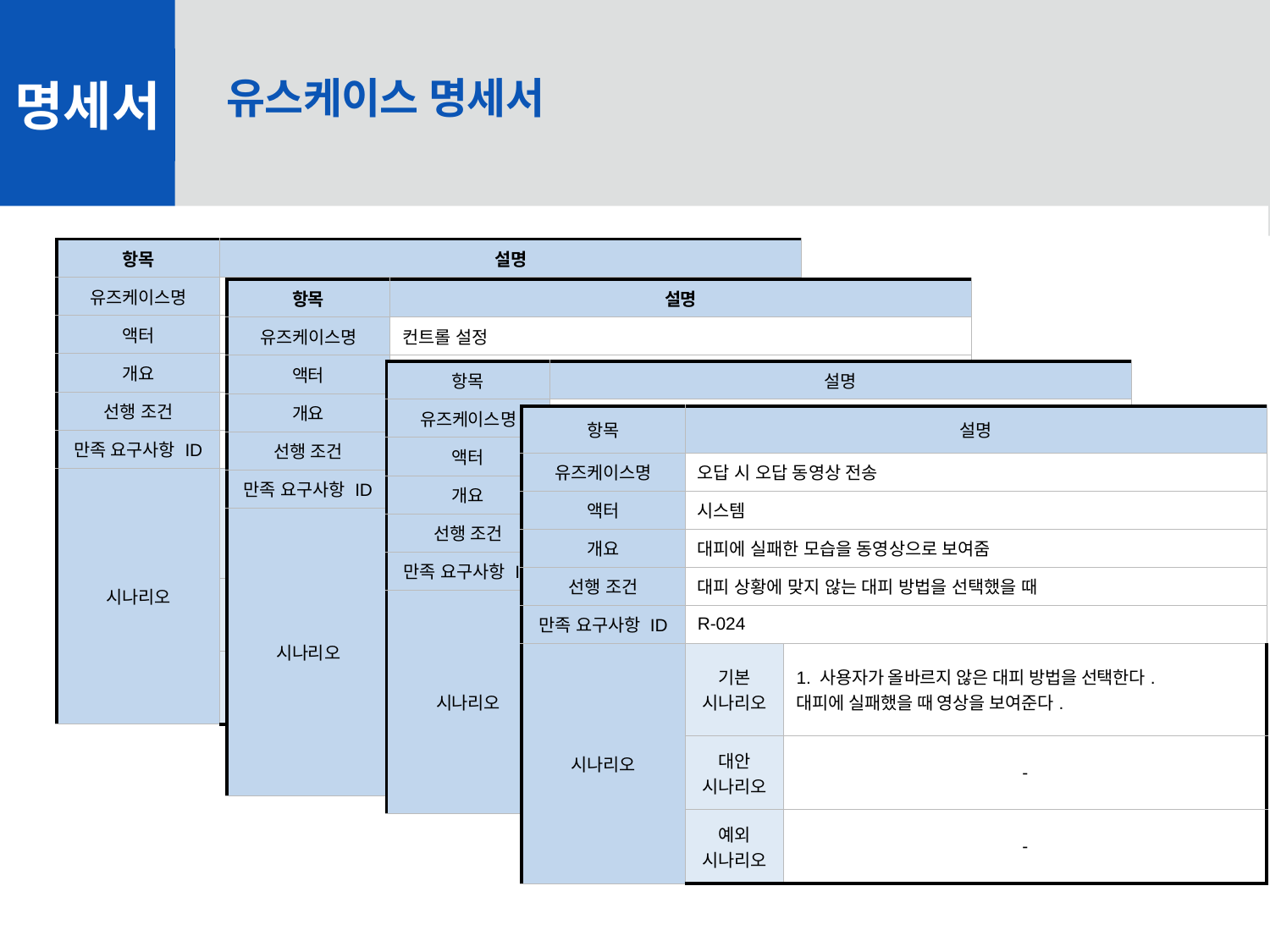

명세서
유스케이스 명세서

| 항목 | 설명 |  |
| --- | --- | --- |
| 유즈케이스명 | 사운드 설정 |  |
| 액터 | 사용자 |  |
| 개요 | 음향효과, 볼륨을 설정한다. |  |
| 선행 조건 | - |  |
| 만족 요구사항 ID | R-003 |  |
| 시나리오 | 기본 시나리오 | 1. 옵션버튼을 클릭한다. 2. 사운드, 디스플레이, 컨트롤 중 사운드를 선택한다. 메뉴를 조작하며 볼륨과 음향효과를 설정한다. |
|  | 대안 시나리오 | - |
|  | 예외 시나리오 | - |
| 항목 | 설명 |  |
| --- | --- | --- |
| 유즈케이스명 | 컨트롤 설정 |  |
| 액터 | 사용자 |  |
| 개요 | 조작키, 단축키, 입력기기, 입출력 모드를 설정한다. |  |
| 선행 조건 | - |  |
| 만족 요구사항 ID | R-005 |  |
| 시나리오 | 기본 시나리오 | 옵션버튼을 클릭한다. 사운드, 디스플레이, 컨트롤 중 디스플레이를 선택한다. 메뉴를 조작하며 조작키, 단축키, 입력기기, 입출력 모드를 설정한다. |
|  | 대안 시나리오 | - |
|  | 예외 시나리오 | - |
| 항목 | 설명 |  |
| --- | --- | --- |
| 유즈케이스명 | 타이머 출력 |  |
| 액터 | 시스템 |  |
| 개요 | 미션의 타이머를 출력한다. |  |
| 선행 조건 | 미션이 진행 중이어야 한다. |  |
| 만족 요구사항 ID | R-010 |  |
| 시나리오 | 기본 시나리오 | 1. 미션이 시작되면 효과음과 함께 타이머가 출력된다. |
|  | 대안 시나리오 | - |
|  | 예외 시나리오 | - |
| 항목 | 설명 |  |
| --- | --- | --- |
| 유즈케이스명 | 오답 시 오답 동영상 전송 |  |
| 액터 | 시스템 |  |
| 개요 | 대피에 실패한 모습을 동영상으로 보여줌 |  |
| 선행 조건 | 대피 상황에 맞지 않는 대피 방법을 선택했을 때 |  |
| 만족 요구사항 ID | R-024 |  |
| 시나리오 | 기본 시나리오 | 1. 사용자가 올바르지 않은 대피 방법을 선택한다. 대피에 실패했을 때 영상을 보여준다. |
|  | 대안 시나리오 | - |
|  | 예외 시나리오 | - |